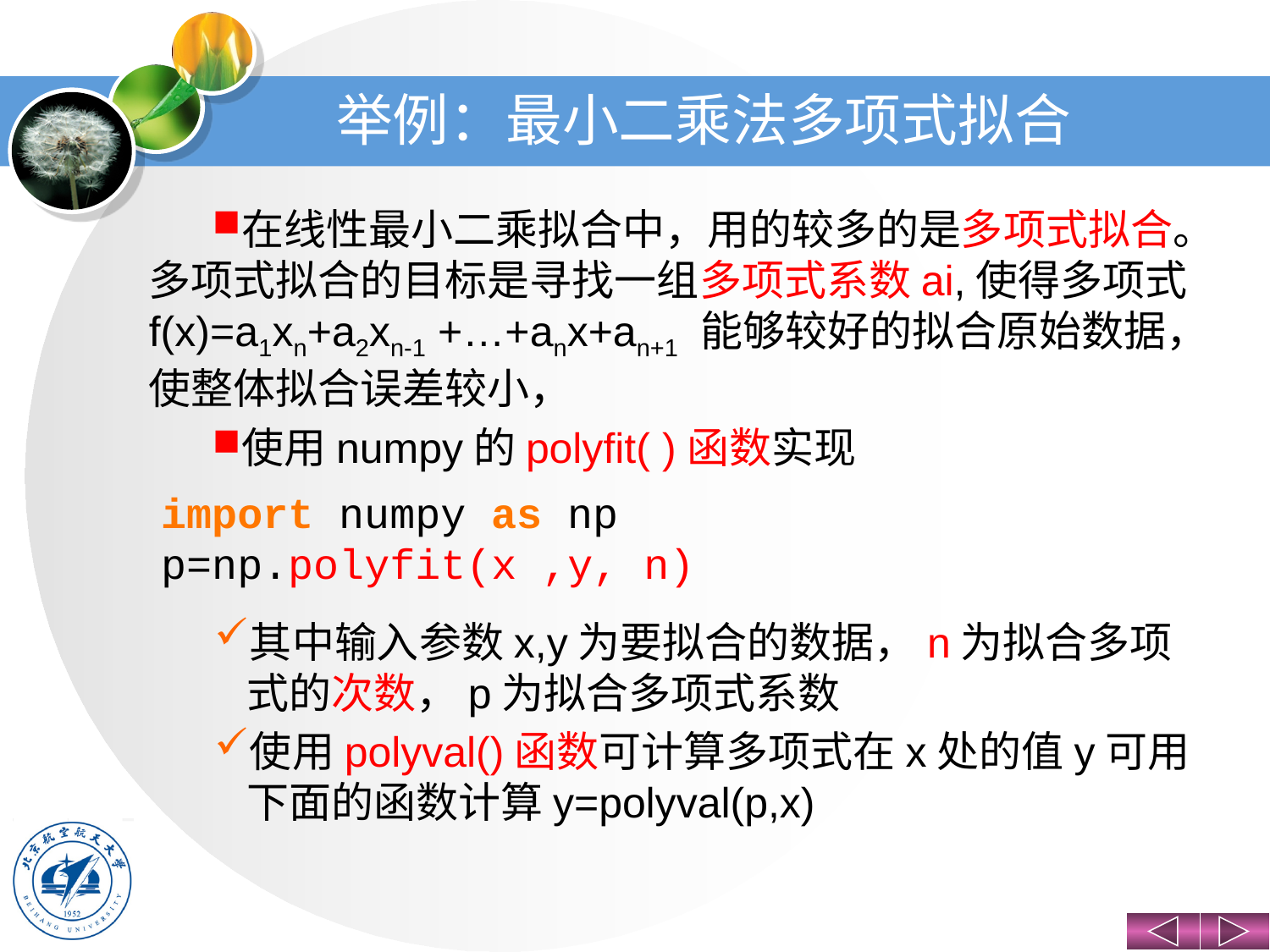

# 举例：最小二乘法多项式拟合
在线性最小二乘拟合中，用的较多的是多项式拟合。多项式拟合的目标是寻找一组多项式系数ai,使得多项式f(x)=a1xn+a2xn-1 +…+anx+an+1 能够较好的拟合原始数据，使整体拟合误差较小，
使用numpy的polyfit( )函数实现

其中输入参数x,y为要拟合的数据，n为拟合多项式的次数，p为拟合多项式系数
使用polyval()函数可计算多项式在x处的值y可用下面的函数计算y=polyval(p,x)

import numpy as np
p=np.polyfit(x ,y, n)
77